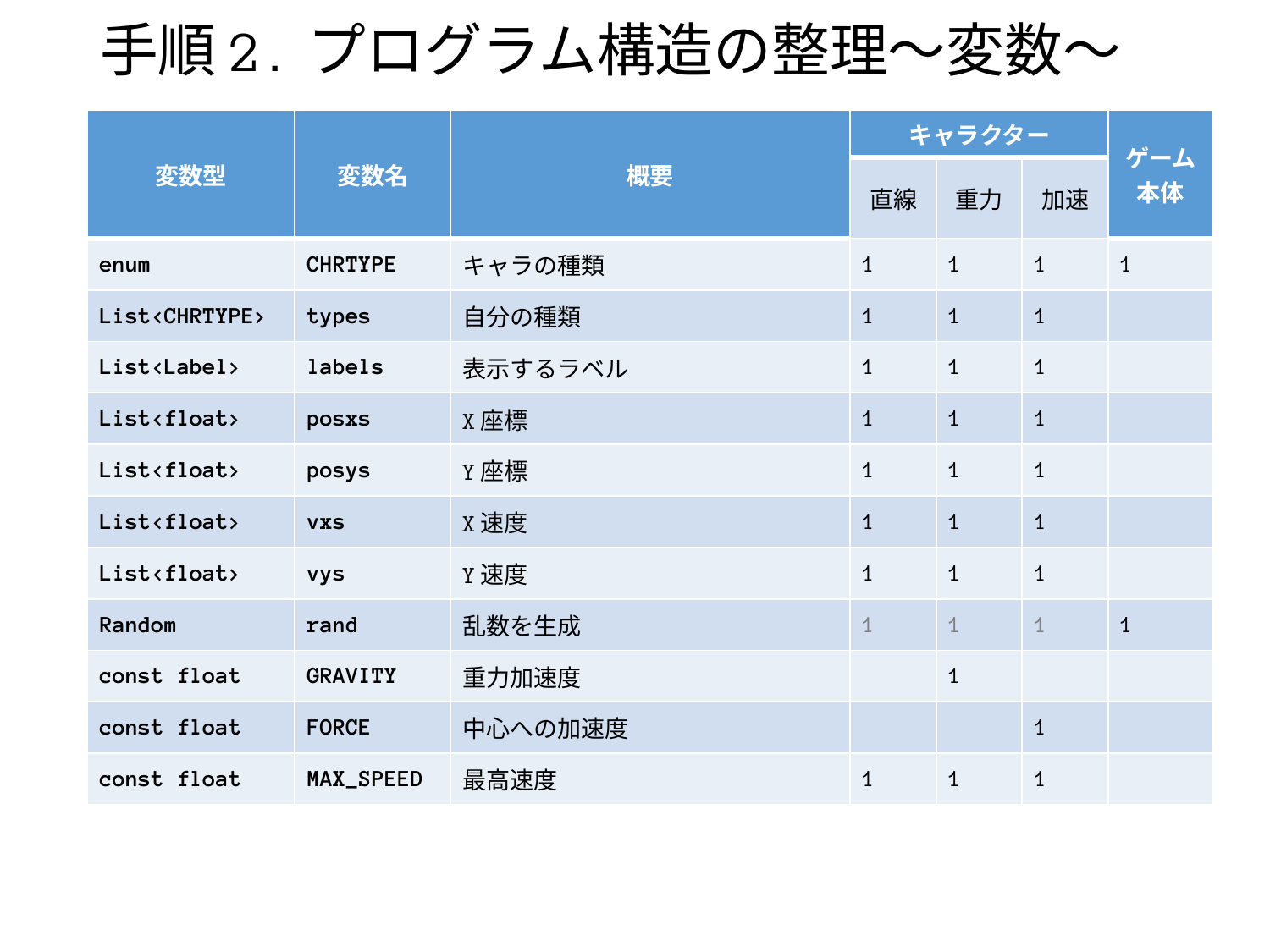

# 手順2.プログラム構造の整理～変数～
| 変数型 | 変数名 | 概要 | キャラクター |  |  | ゲーム 本体 |
| --- | --- | --- | --- | --- | --- | --- |
|  |  |  | 直線 | 重力 | 加速 |  |
| enum | CHRTYPE | キャラの種類 | 1 | 1 | 1 | 1 |
| List<CHRTYPE> | types | 自分の種類 | 1 | 1 | 1 |  |
| List<Label> | labels | 表示するラベル | 1 | 1 | 1 |  |
| List<float> | posxs | X座標 | 1 | 1 | 1 |  |
| List<float> | posys | Y座標 | 1 | 1 | 1 |  |
| List<float> | vxs | X速度 | 1 | 1 | 1 |  |
| List<float> | vys | Y速度 | 1 | 1 | 1 |  |
| Random | rand | 乱数を生成 | 1 | 1 | 1 | 1 |
| const float | GRAVITY | 重力加速度 |  | 1 |  |  |
| const float | FORCE | 中心への加速度 |  |  | 1 |  |
| const float | MAX\_SPEED | 最高速度 | 1 | 1 | 1 |  |